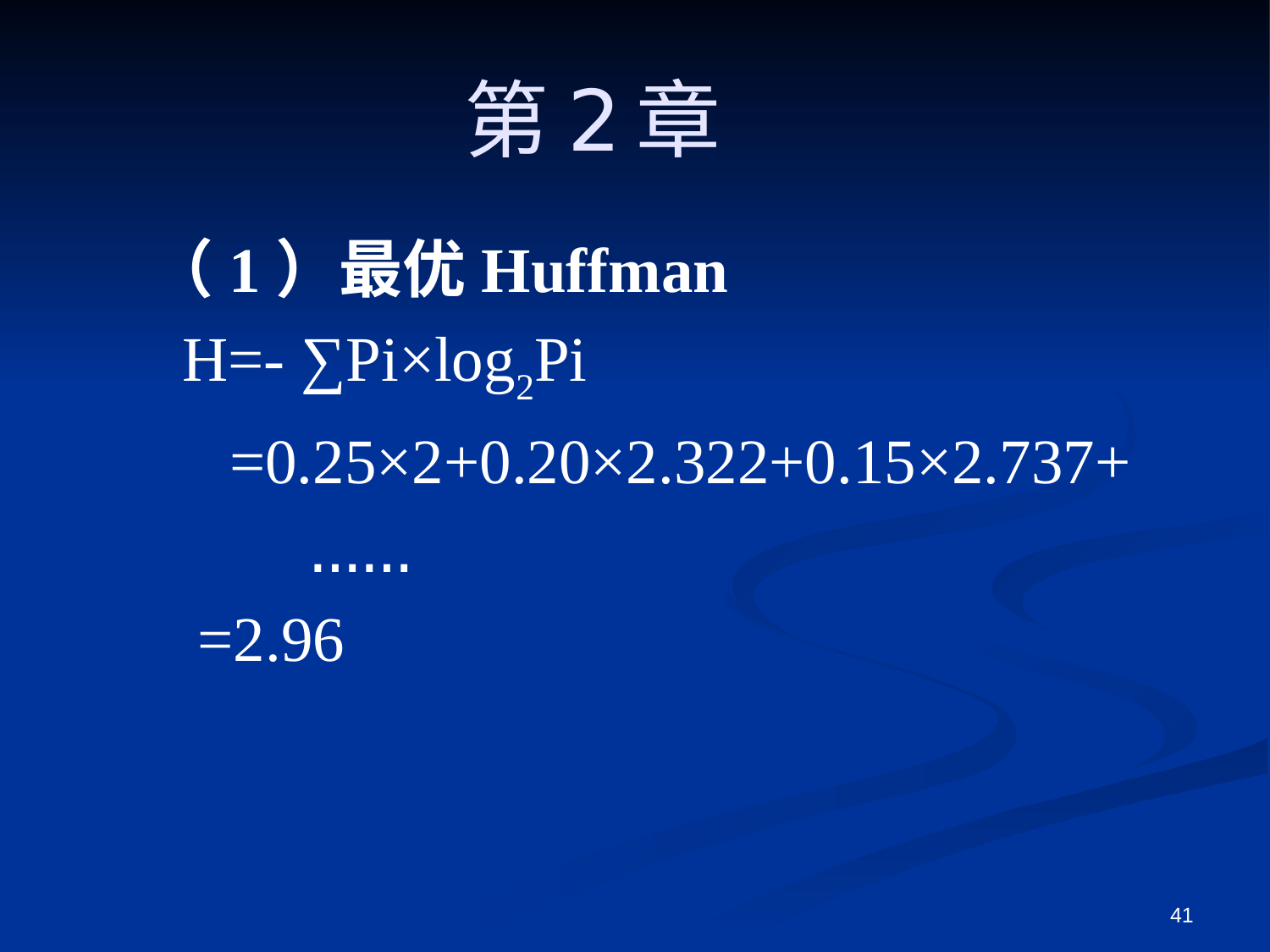

# 第2章
（1）最优Huffman
  H=- ∑Pi×log2Pi
     =0.25×2+0.20×2.322+0.15×2.737+
          ……
   =2.96
41